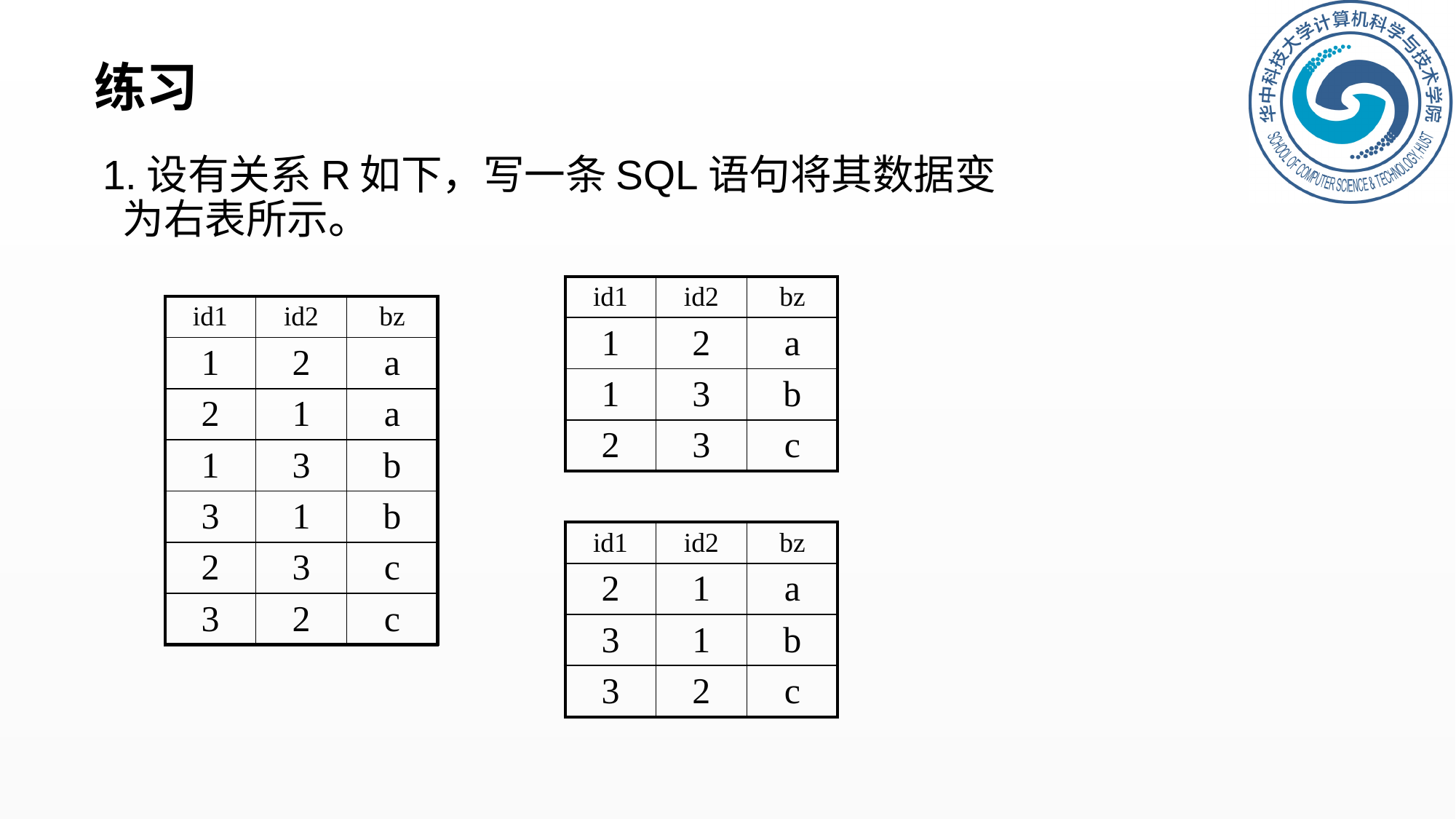

# 练习
1.设有关系R如下，写一条SQL语句将其数据变为右表所示。
| id1 | id2 | bz |
| --- | --- | --- |
| 1 | 2 | a |
| 1 | 3 | b |
| 2 | 3 | c |
| id1 | id2 | bz |
| --- | --- | --- |
| 1 | 2 | a |
| 2 | 1 | a |
| 1 | 3 | b |
| 3 | 1 | b |
| 2 | 3 | c |
| 3 | 2 | c |

| id1 | id2 | bz |
| --- | --- | --- |
| 2 | 1 | a |
| 3 | 1 | b |
| 3 | 2 | c |